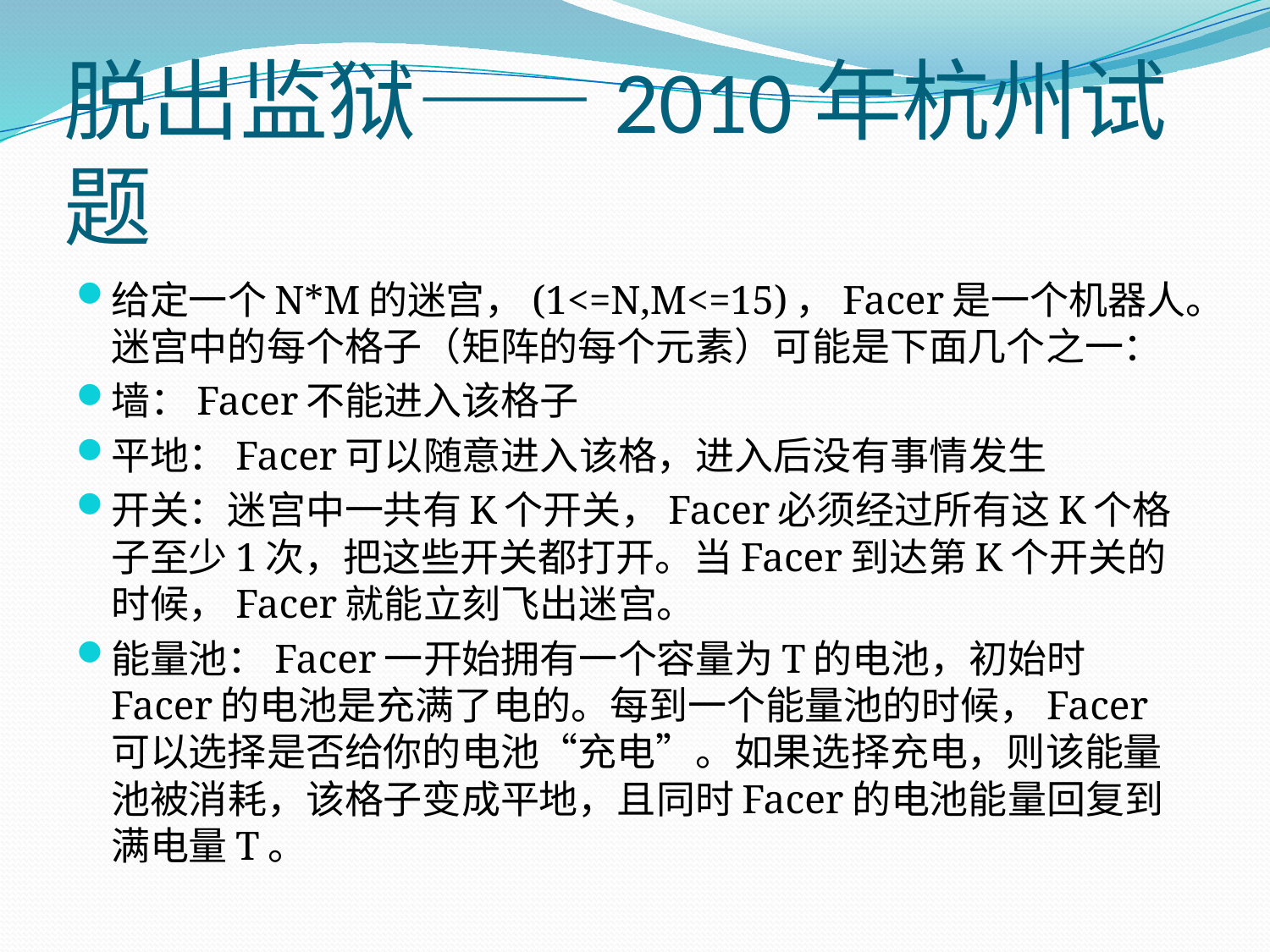

# 脱出监狱——2010年杭州试题
给定一个N*M的迷宫，(1<=N,M<=15)，Facer是一个机器人。迷宫中的每个格子（矩阵的每个元素）可能是下面几个之一：
墙：Facer不能进入该格子
平地：Facer可以随意进入该格，进入后没有事情发生
开关：迷宫中一共有K个开关，Facer必须经过所有这K个格子至少1次，把这些开关都打开。当Facer到达第K个开关的时候，Facer就能立刻飞出迷宫。
能量池：Facer一开始拥有一个容量为T的电池，初始时Facer的电池是充满了电的。每到一个能量池的时候，Facer可以选择是否给你的电池“充电”。如果选择充电，则该能量池被消耗，该格子变成平地，且同时Facer的电池能量回复到满电量T。